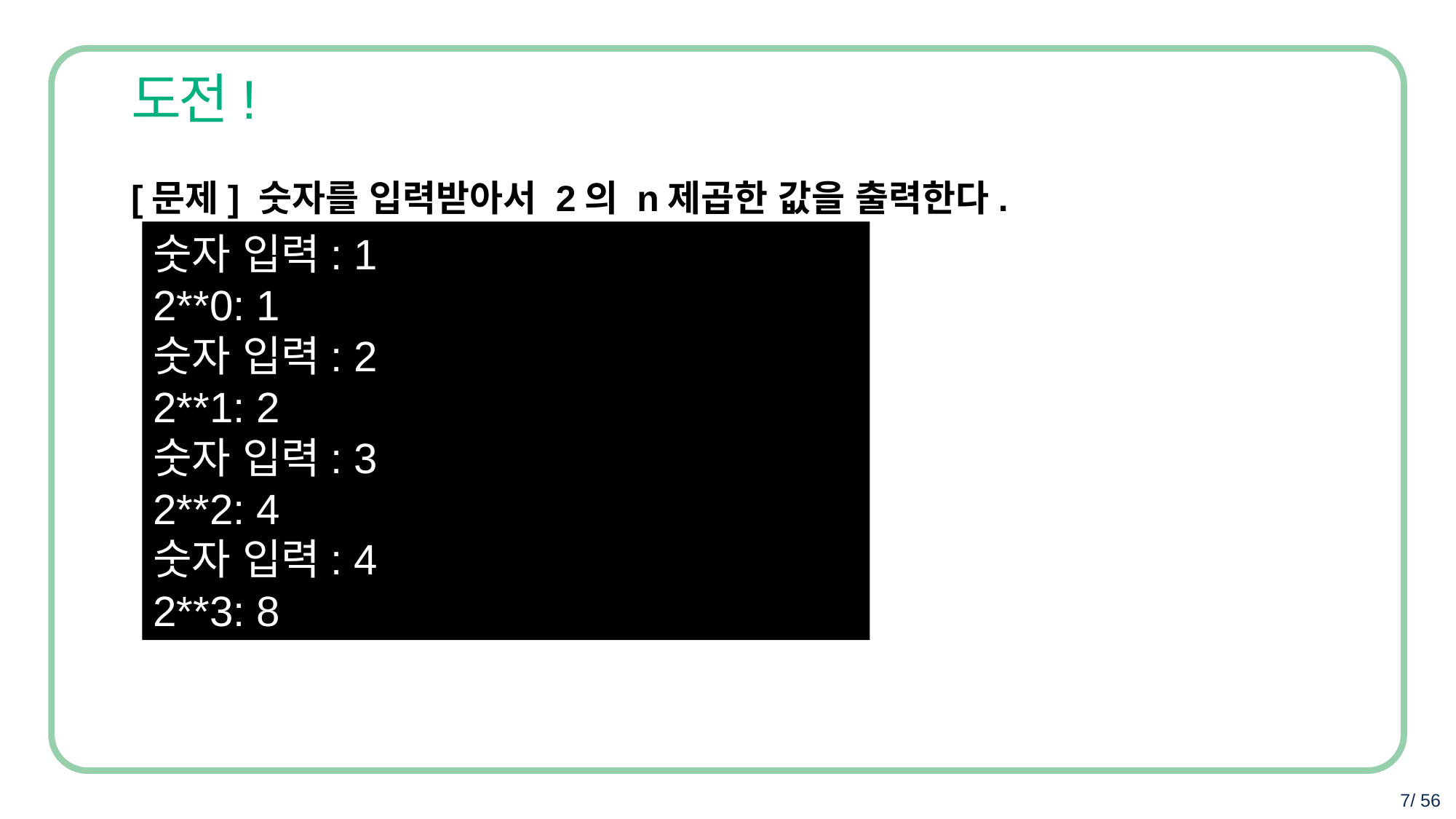

[문제] 숫자를 입력받아서 2의 n제곱한 값을 출력한다.

숫자 입력: 1
2**0: 1
숫자 입력: 2
2**1: 2
숫자 입력: 3
2**2: 4
숫자 입력: 4
2**3: 8